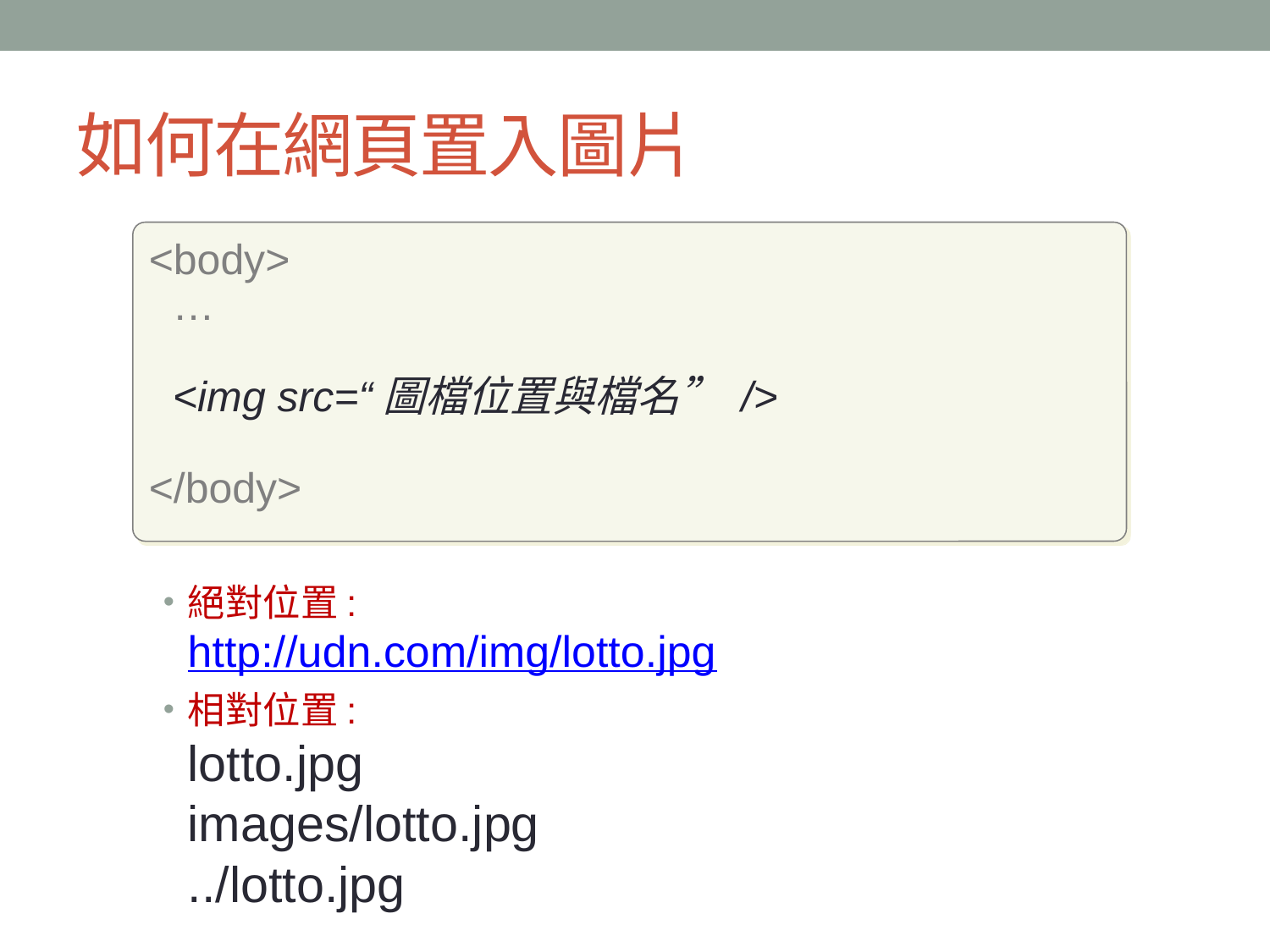

# 如何在網頁置入圖片
<body>
  …

  <img src=“圖檔位置與檔名” />

</body>

絕對位置:
http://udn.com/img/lotto.jpg
相對位置:
lotto.jpg
images/lotto.jpg
../lotto.jpg